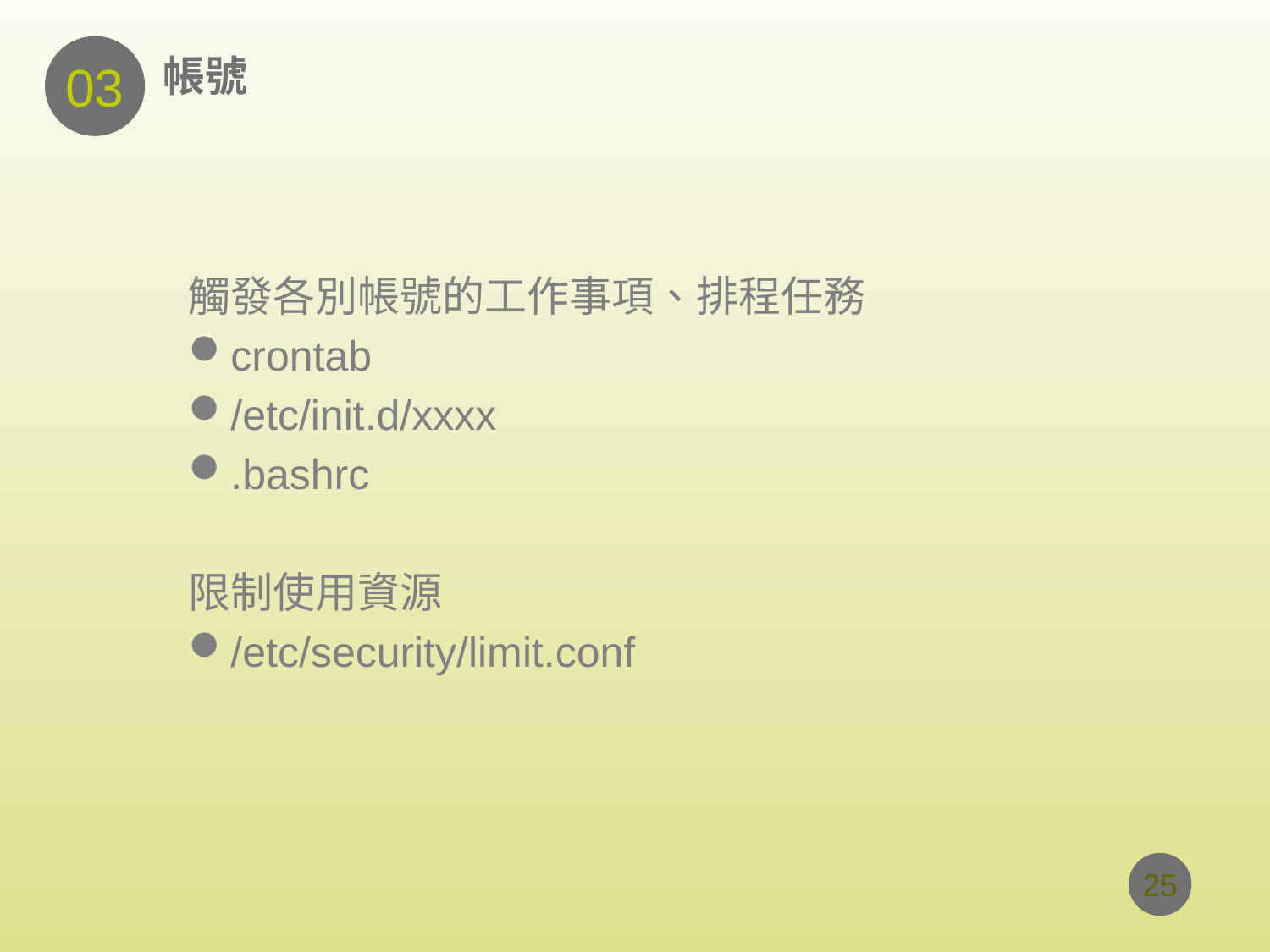

03
# 帳號

觸發各別帳號的工作事項、排程任務
crontab
/etc/init.d/xxxx
.bashrc

限制使用資源
/etc/security/limit.conf

25